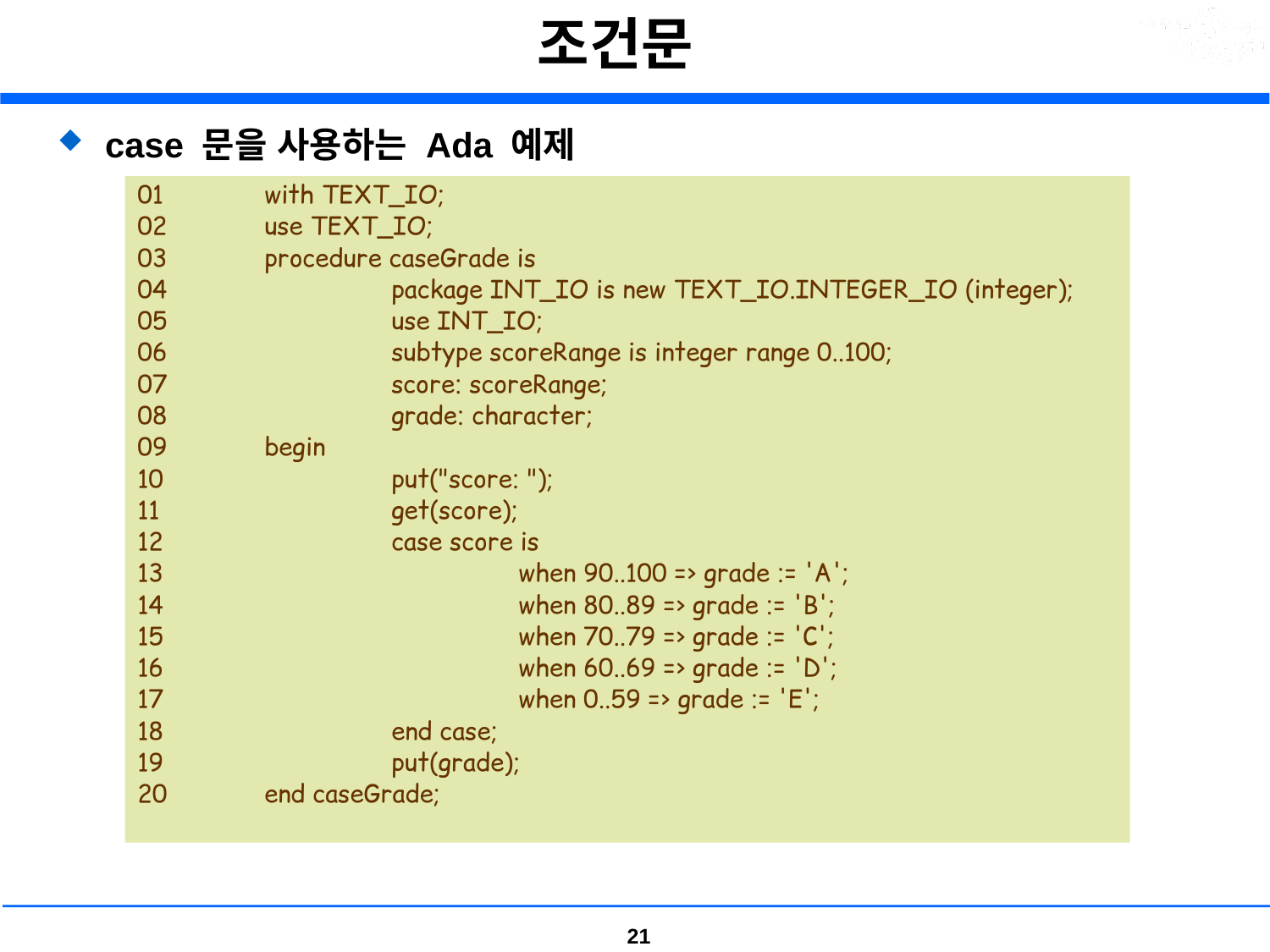

# 조건문
case 문을 사용하는 Ada 예제

01 	with TEXT_IO;
02 	use TEXT_IO;
03 	procedure caseGrade is
04 		package INT_IO is new TEXT_IO.INTEGER_IO (integer);
05 		use INT_IO;
06 		subtype scoreRange is integer range 0..100;
07 		score: scoreRange;
08 		grade: character;
09 	begin
10 		put("score: ");
11 		get(score);
12 		case score is
13 			when 90..100 => grade := 'A';
14 			when 80..89 => grade := 'B';
15 			when 70..79 => grade := 'C';
16 			when 60..69 => grade := 'D';
17 			when 0..59 => grade := 'E';
18 		end case;
19 		put(grade);
20 	end caseGrade;